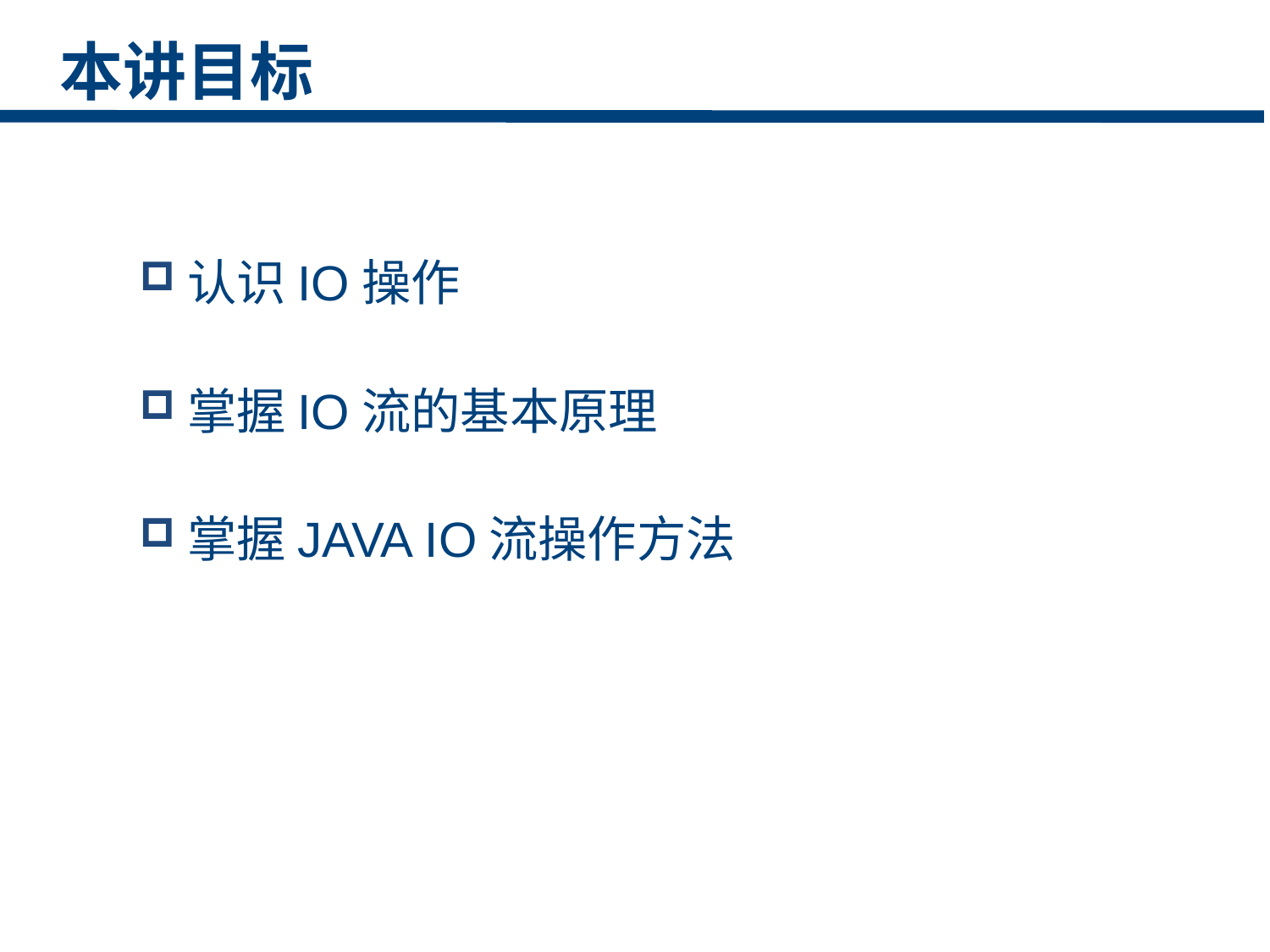

本讲目标
认识IO操作
掌握IO流的基本原理
掌握JAVA IO流操作方法
点击添加文本
点击添加文本
点击添加文本
点击添加文本